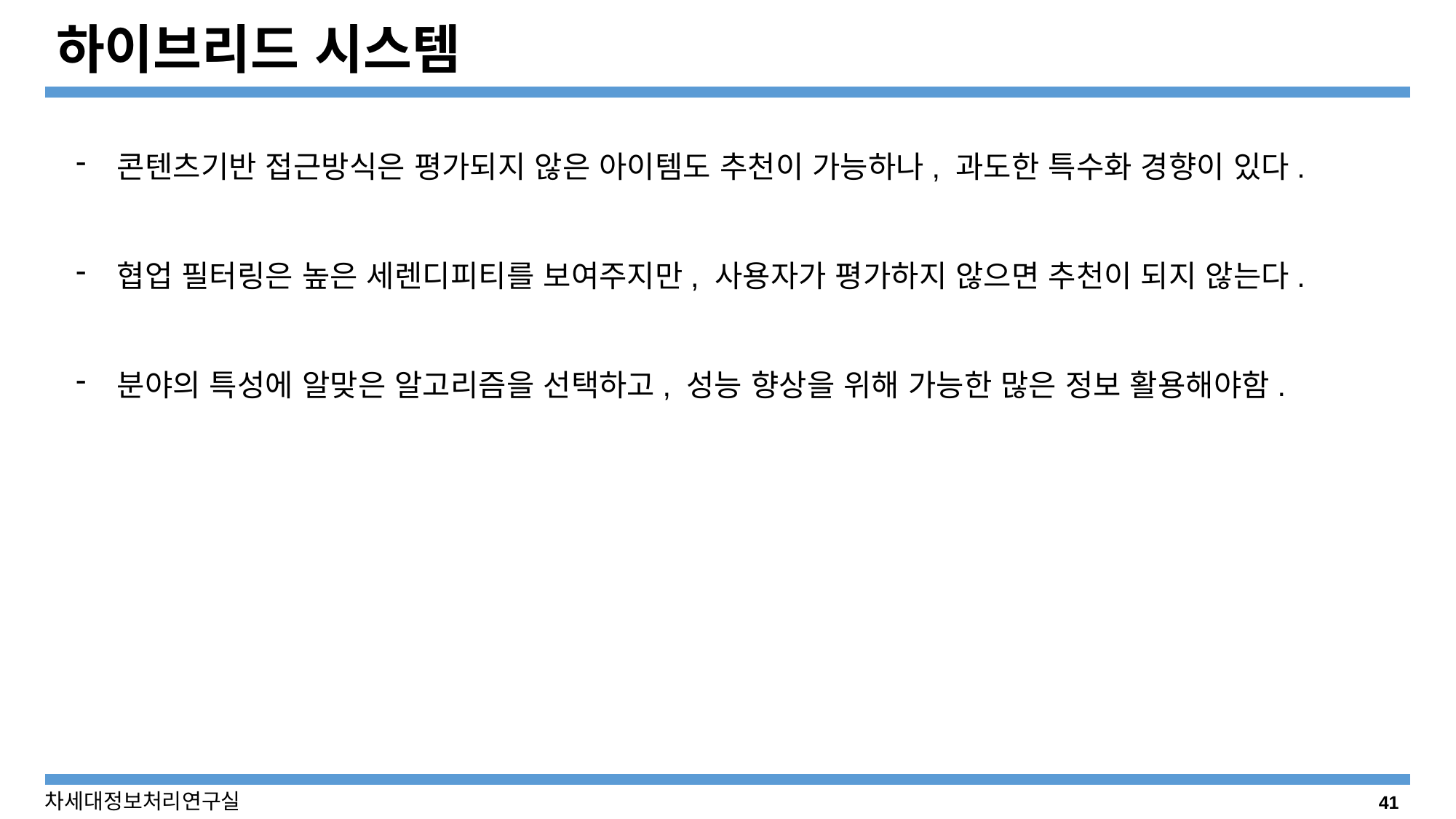

# 하이브리드 시스템
콘텐츠기반 접근방식은 평가되지 않은 아이템도 추천이 가능하나, 과도한 특수화 경향이 있다.

협업 필터링은 높은 세렌디피티를 보여주지만, 사용자가 평가하지 않으면 추천이 되지 않는다.

분야의 특성에 알맞은 알고리즘을 선택하고, 성능 향상을 위해 가능한 많은 정보 활용해야함.
41